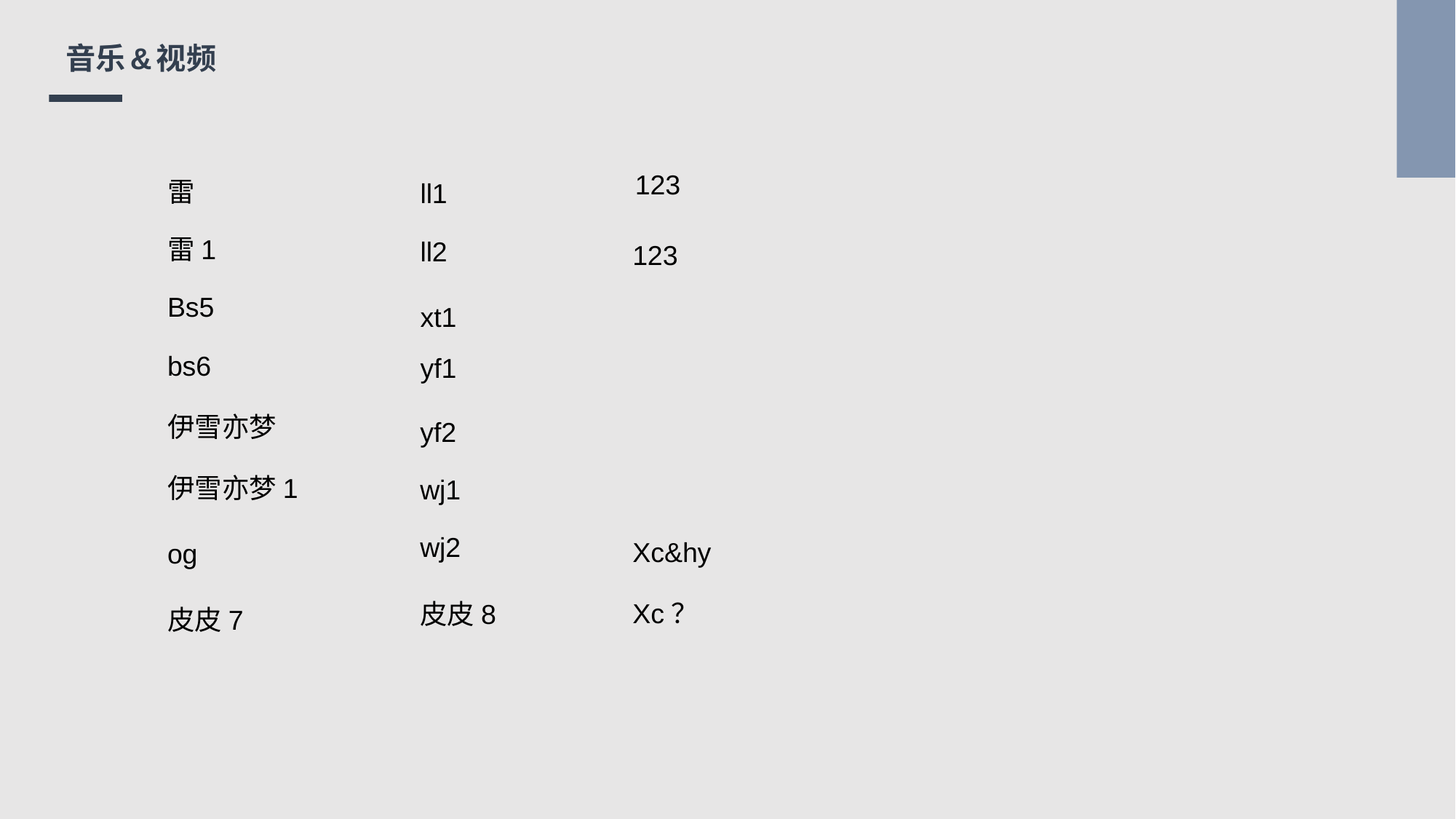

# 音乐&视频
123
雷
ll1
雷1
ll2
123
Bs5
xt1
bs6
yf1
伊雪亦梦
yf2
伊雪亦梦1
wj1
wj2
Xc&hy
og
Xc？
皮皮8
皮皮7